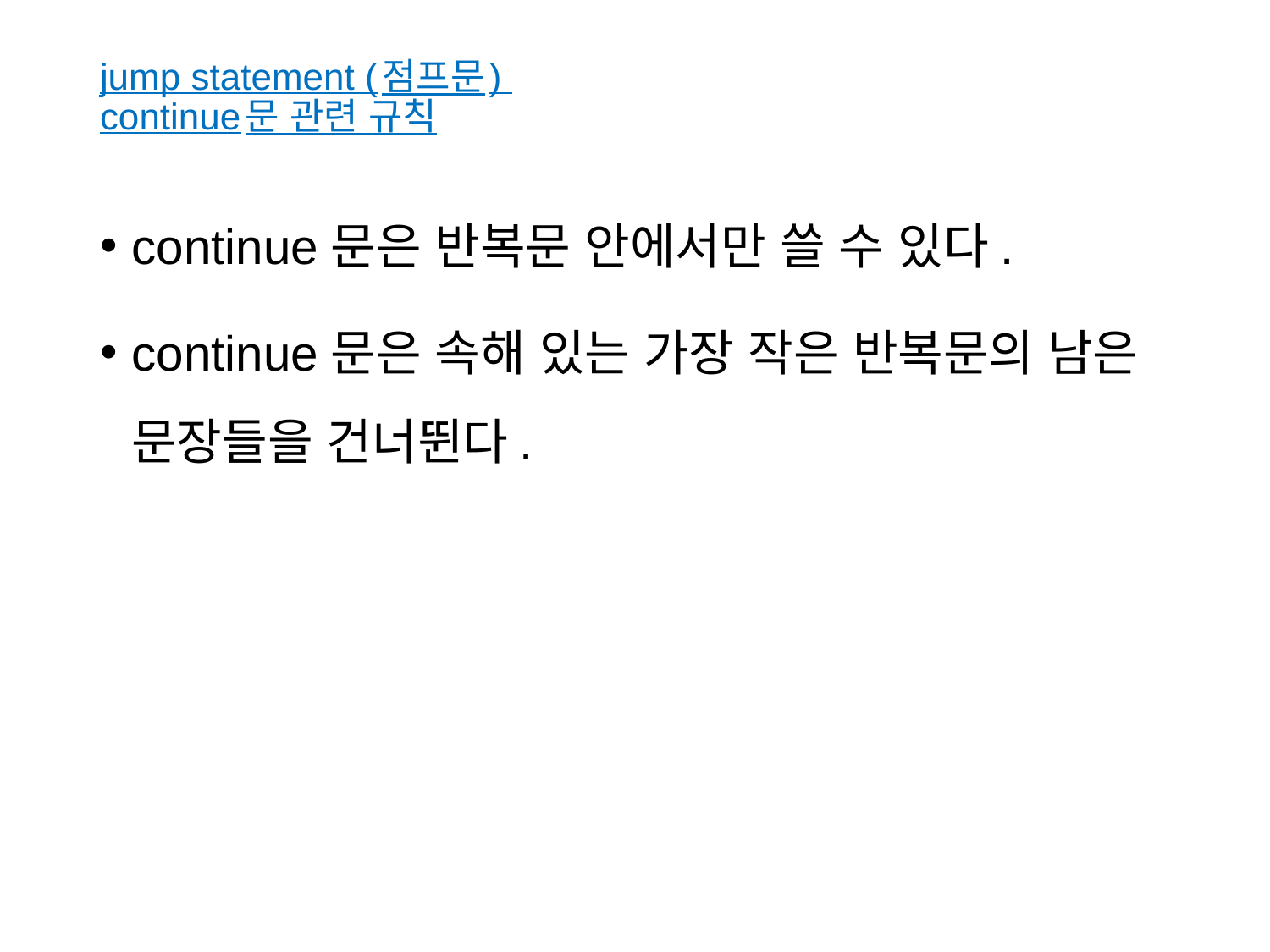

# jump statement (점프문) continue문 관련 규칙
continue문은 반복문 안에서만 쓸 수 있다.
continue문은 속해 있는 가장 작은 반복문의 남은 문장들을 건너뛴다.